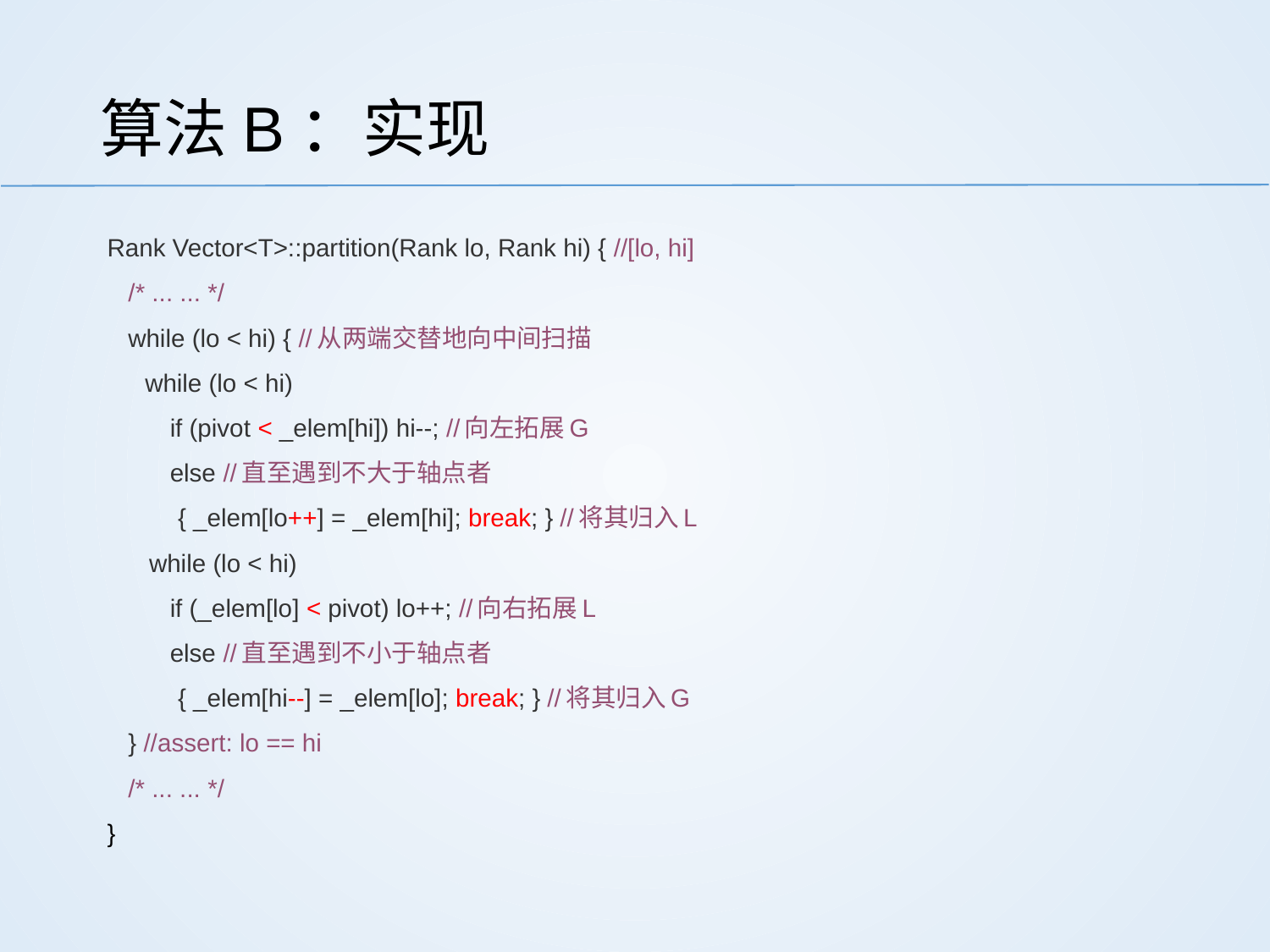

# 算法B：实现
Rank Vector<T>::partition(Rank lo, Rank hi) { //[lo, hi]
   /* ... ... */
   while (lo < hi) { //从两端交替地向中间扫描
      while (lo < hi)
         if (pivot < _elem[hi]) hi--; //向左拓展G
         else //直至遇到不大于轴点者
            { _elem[lo++] = _elem[hi]; break; } //将其归入L
      while (lo < hi)
         if (_elem[lo] < pivot) lo++; //向右拓展L
         else //直至遇到不小于轴点者
            { _elem[hi--] = _elem[lo]; break; } //将其归入G
   } //assert: lo == hi
   /* ... ... */
}